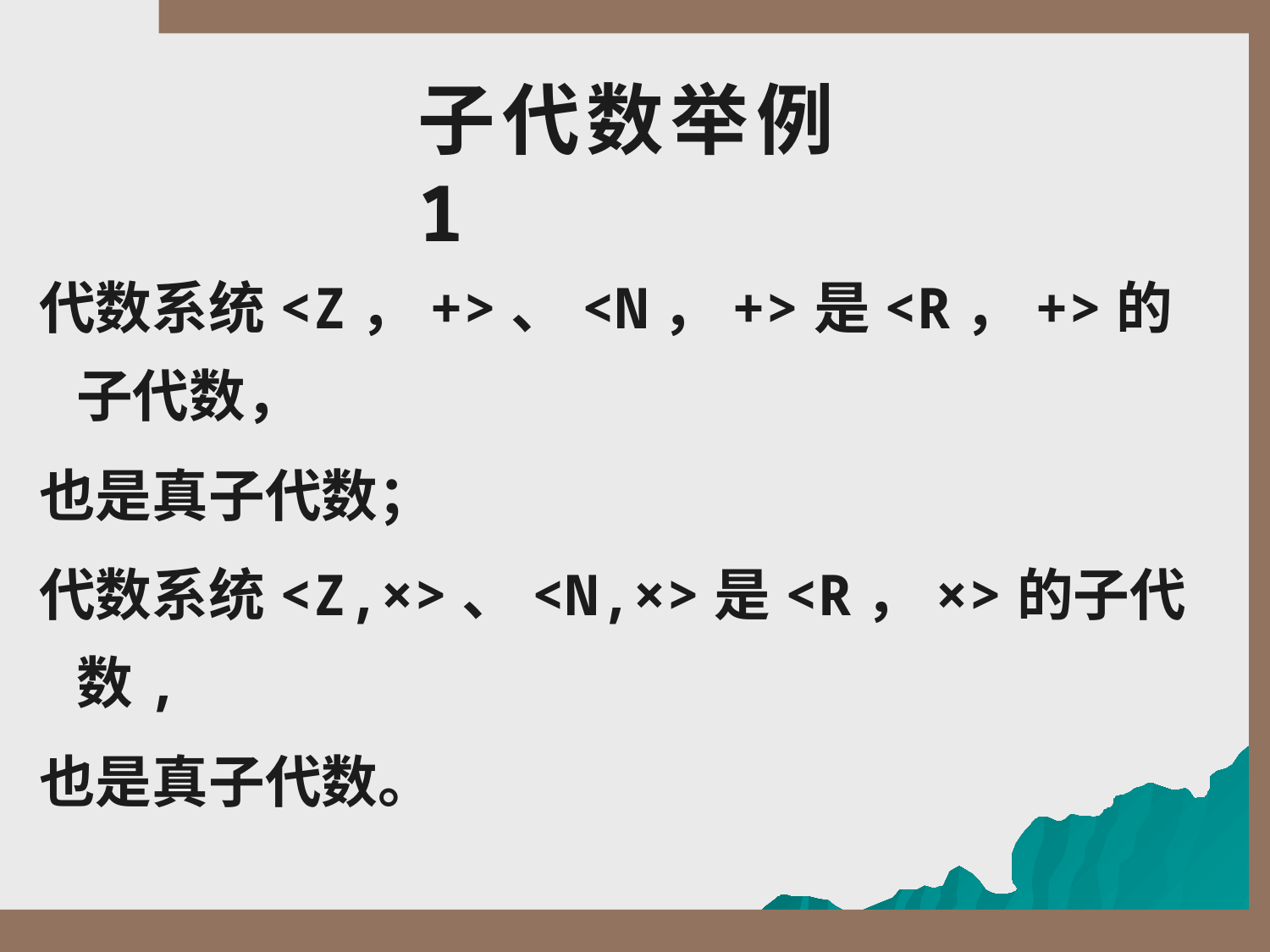

# 子代数举例1
 代数系统<Z，+>、<N，+>是<R，+>的子代数，
 也是真子代数；
 代数系统<Z,×>、<N,×>是<R，×>的子代数,
 也是真子代数。
36